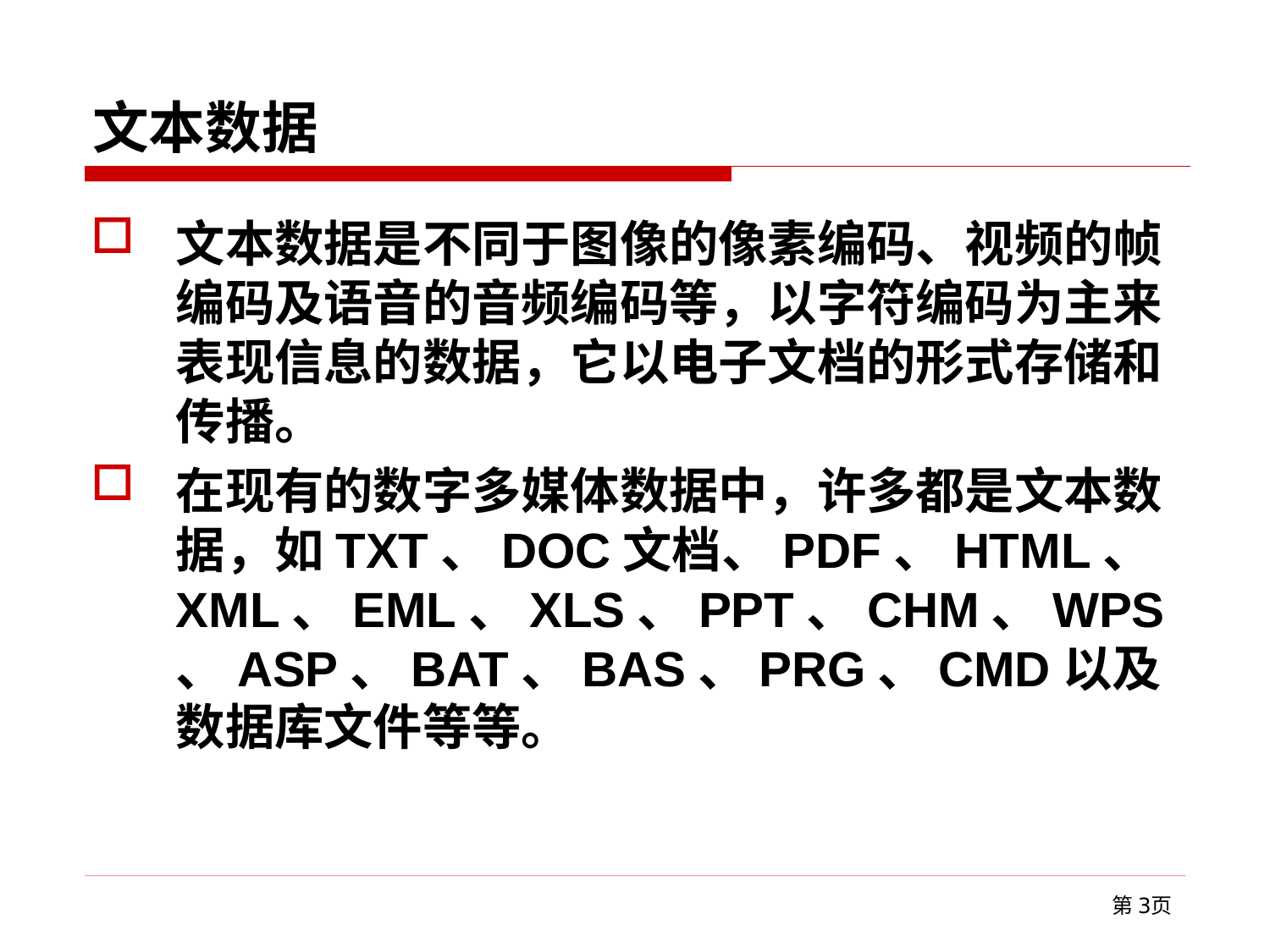

# 文本数据
文本数据是不同于图像的像素编码、视频的帧编码及语音的音频编码等，以字符编码为主来表现信息的数据，它以电子文档的形式存储和传播。
在现有的数字多媒体数据中，许多都是文本数据，如TXT、DOC文档、PDF、HTML、XML、EML、XLS、PPT、CHM、WPS、ASP、BAT、BAS、PRG、CMD以及数据库文件等等。

3